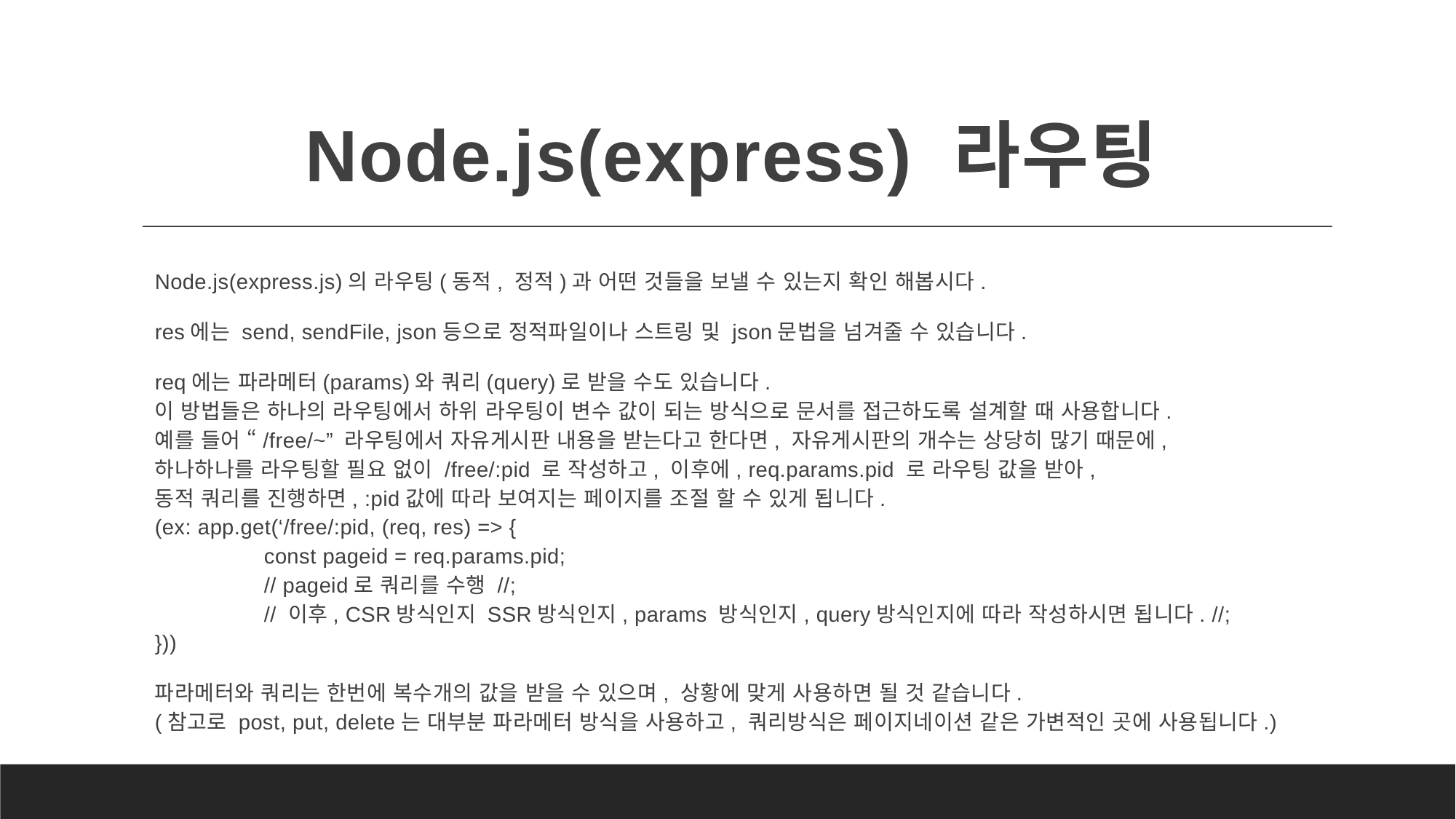

# Node.js(express) 라우팅
Node.js(express.js)의 라우팅(동적, 정적)과 어떤 것들을 보낼 수 있는지 확인 해봅시다.
res에는 send, sendFile, json등으로 정적파일이나 스트링 및 json문법을 넘겨줄 수 있습니다.
req에는 파라메터(params)와 쿼리(query)로 받을 수도 있습니다.
이 방법들은 하나의 라우팅에서 하위 라우팅이 변수 값이 되는 방식으로 문서를 접근하도록 설계할 때 사용합니다.
예를 들어 “/free/~” 라우팅에서 자유게시판 내용을 받는다고 한다면, 자유게시판의 개수는 상당히 많기 때문에,
하나하나를 라우팅할 필요 없이 /free/:pid 로 작성하고, 이후에, req.params.pid 로 라우팅 값을 받아,
동적 쿼리를 진행하면, :pid값에 따라 보여지는 페이지를 조절 할 수 있게 됩니다.
(ex: app.get(‘/free/:pid, (req, res) => {
	const pageid = req.params.pid;
	// pageid로 쿼리를 수행 //;
	// 이후, CSR방식인지 SSR방식인지, params 방식인지, query방식인지에 따라 작성하시면 됩니다. //;
}))
파라메터와 쿼리는 한번에 복수개의 값을 받을 수 있으며, 상황에 맞게 사용하면 될 것 같습니다.
(참고로 post, put, delete는 대부분 파라메터 방식을 사용하고, 쿼리방식은 페이지네이션 같은 가변적인 곳에 사용됩니다.)